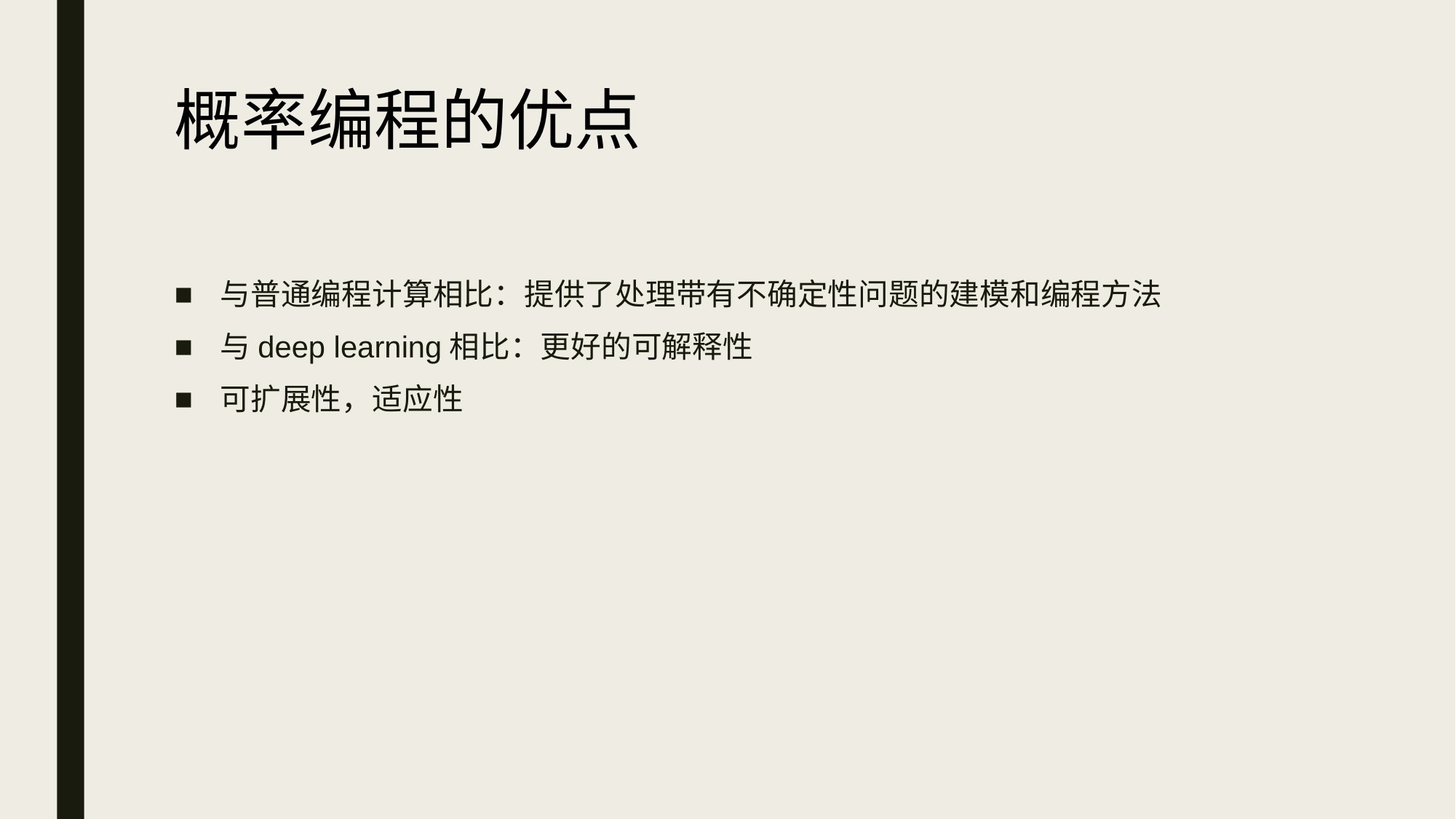

概率编程的优点
与普通编程计算相比：提供了处理带有不确定性问题的建模和编程方法
与deep learning相比：更好的可解释性
可扩展性，适应性